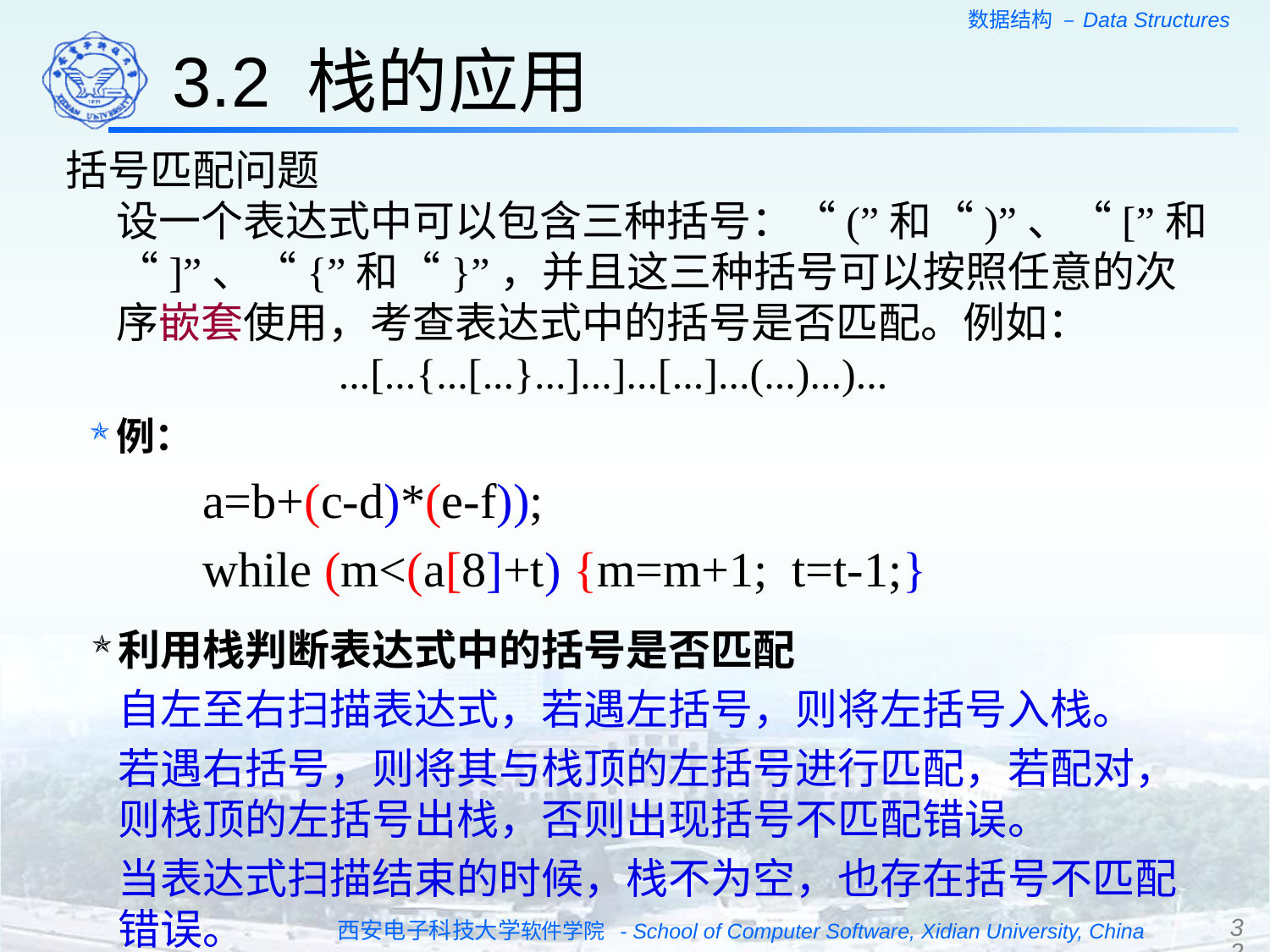

3.2 栈的应用
括号匹配问题
设一个表达式中可以包含三种括号：“(”和“)”、“[”和“]”、“{”和“}”，并且这三种括号可以按照任意的次序嵌套使用，考查表达式中的括号是否匹配。例如：
                     ...[...{...[...}...]...]...[...]...(...)...)...
例：
a=b+(c-d)*(e-f));
while (m<(a[8]+t) {m=m+1;  t=t-1;}
利用栈判断表达式中的括号是否匹配
自左至右扫描表达式，若遇左括号，则将左括号入栈。
若遇右括号，则将其与栈顶的左括号进行匹配，若配对，则栈顶的左括号出栈，否则出现括号不匹配错误。
当表达式扫描结束的时候，栈不为空，也存在括号不匹配错误。

32